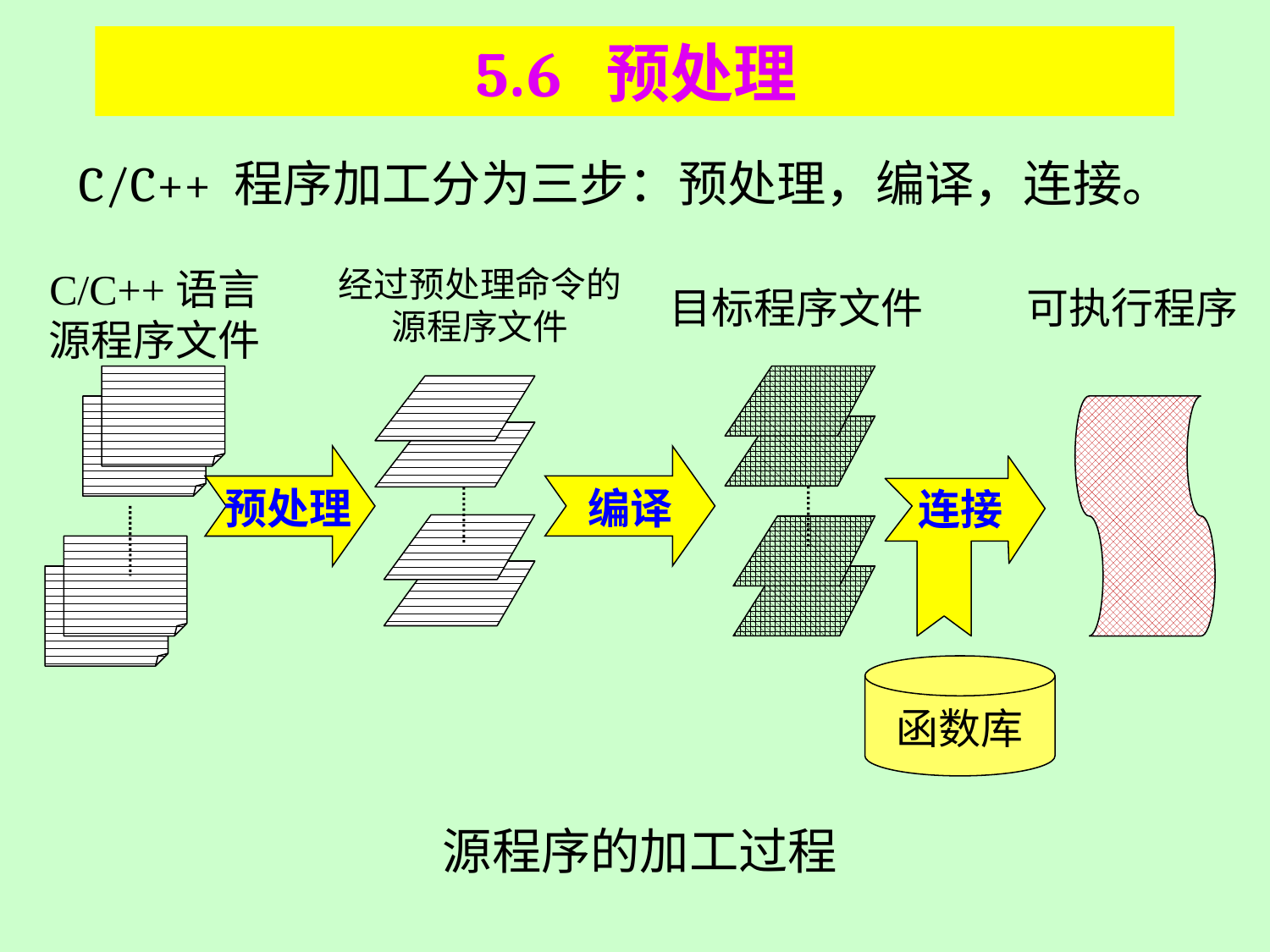

# 5.6  预处理
C/C++ 程序加工分为三步：预处理，编译，连接。
C/C++语言
源程序文件
经过预处理命令的
源程序文件
目标程序文件
可执行程序

编译

预处理
连接
函数库
源程序的加工过程
60